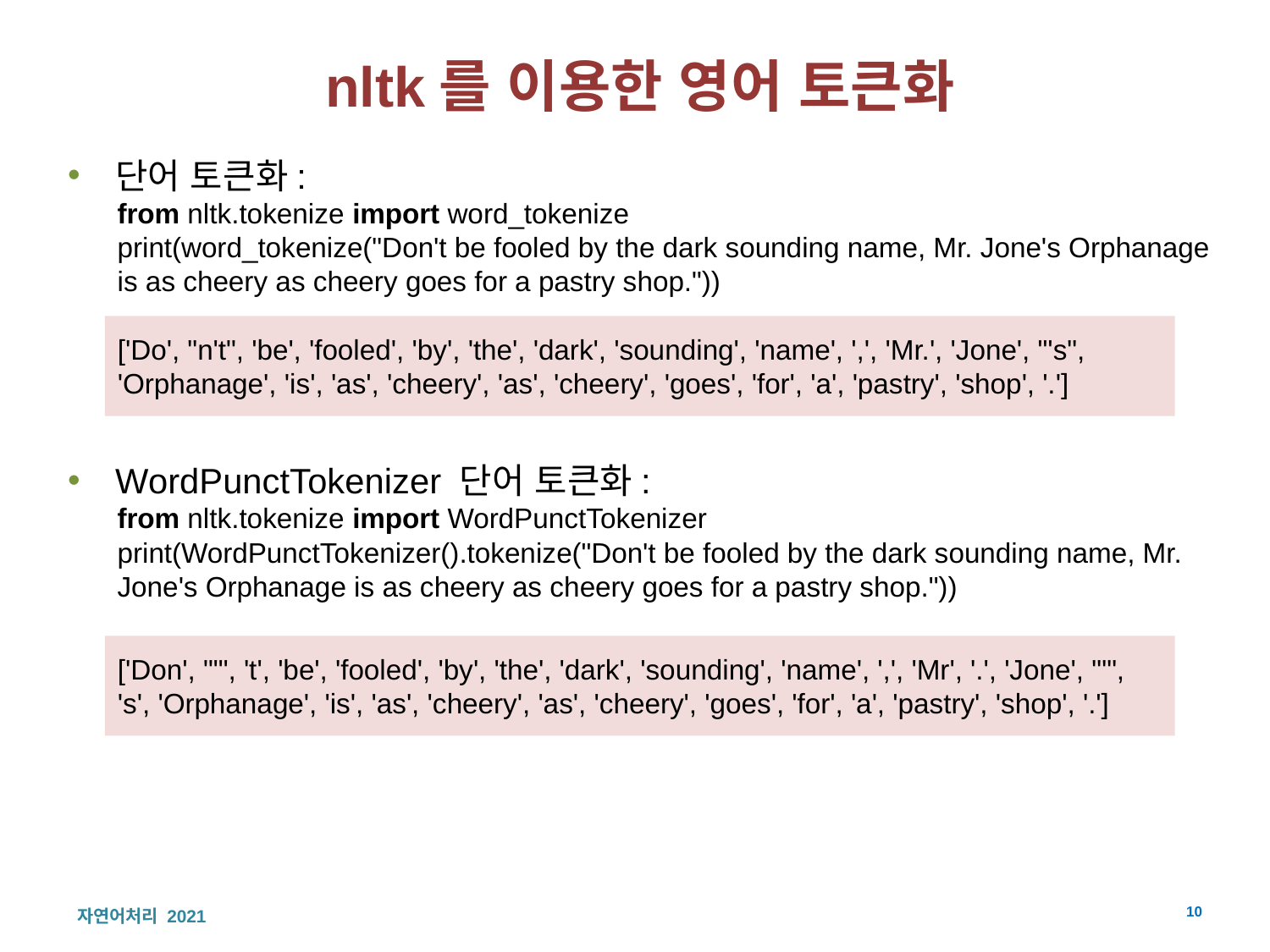

# nltk를 이용한 영어 토큰화
단어 토큰화:
from nltk.tokenize import word_tokenize
print(word_tokenize("Don't be fooled by the dark sounding name, Mr. Jone's Orphanage is as cheery as cheery goes for a pastry shop."))

['Do', "n't", 'be', 'fooled', 'by', 'the', 'dark', 'sounding', 'name', ',', 'Mr.', 'Jone', "'s", 'Orphanage', 'is', 'as', 'cheery', 'as', 'cheery', 'goes', 'for', 'a', 'pastry', 'shop', '.']
WordPunctTokenizer 단어 토큰화:
from nltk.tokenize import WordPunctTokenizer print(WordPunctTokenizer().tokenize("Don't be fooled by the dark sounding name, Mr. Jone's Orphanage is as cheery as cheery goes for a pastry shop."))
['Don', "'", 't', 'be', 'fooled', 'by', 'the', 'dark', 'sounding', 'name', ',', 'Mr', '.', 'Jone', "'", 's', 'Orphanage', 'is', 'as', 'cheery', 'as', 'cheery', 'goes', 'for', 'a', 'pastry', 'shop', '.']